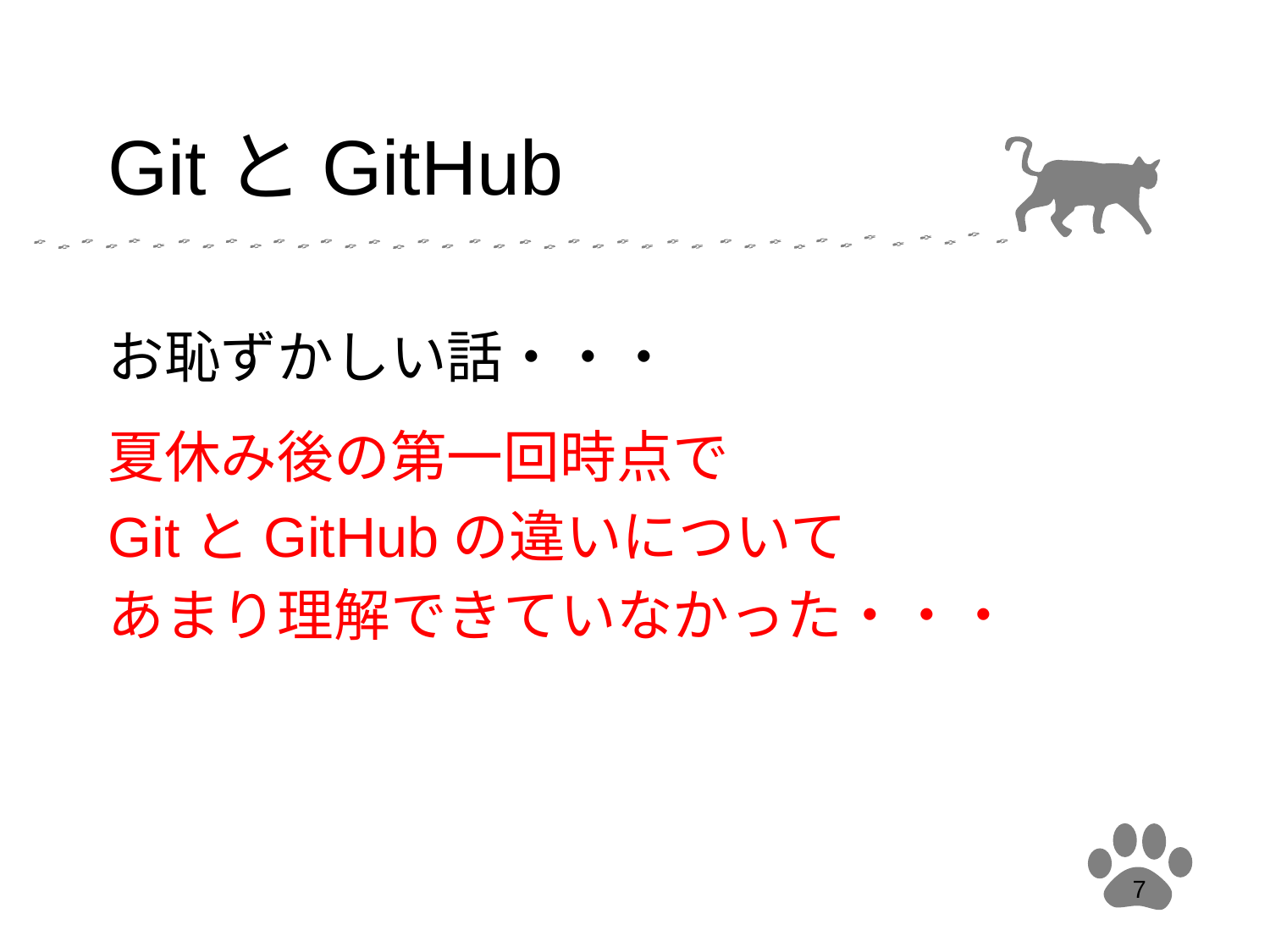

# GitとGitHub
お恥ずかしい話・・・
夏休み後の第一回時点で
GitとGitHubの違いについて
あまり理解できていなかった・・・
7